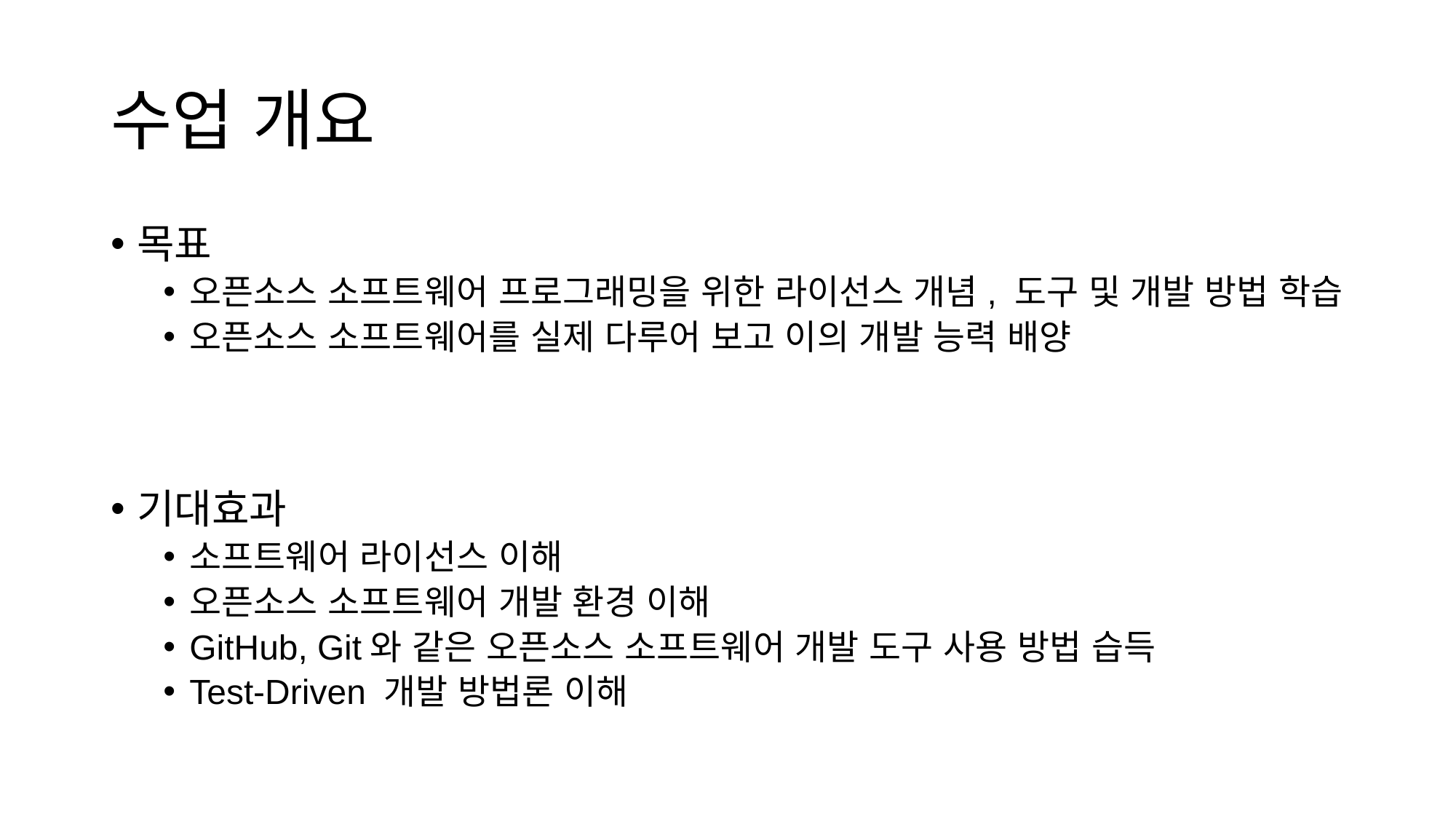

# 수업 개요
목표
오픈소스 소프트웨어 프로그래밍을 위한 라이선스 개념, 도구 및 개발 방법 학습
오픈소스 소프트웨어를 실제 다루어 보고 이의 개발 능력 배양

기대효과
소프트웨어 라이선스 이해
오픈소스 소프트웨어 개발 환경 이해
GitHub, Git와 같은 오픈소스 소프트웨어 개발 도구 사용 방법 습득
Test-Driven 개발 방법론 이해